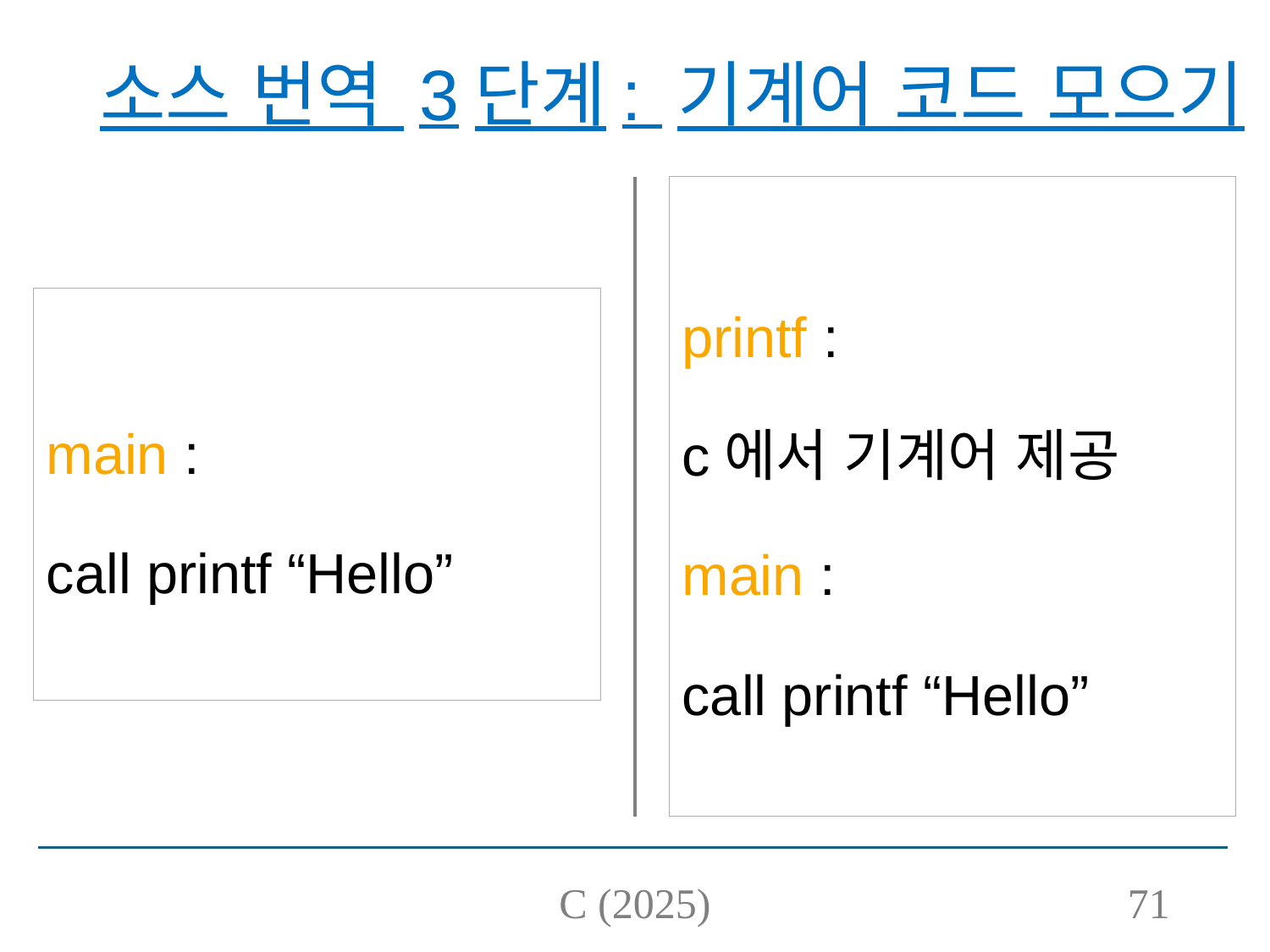

# 소스 번역 3단계: 기계어 코드 모으기
printf :
c에서 기계어 제공
main :
call printf “Hello”
main :
call printf “Hello”
C (2025)
71